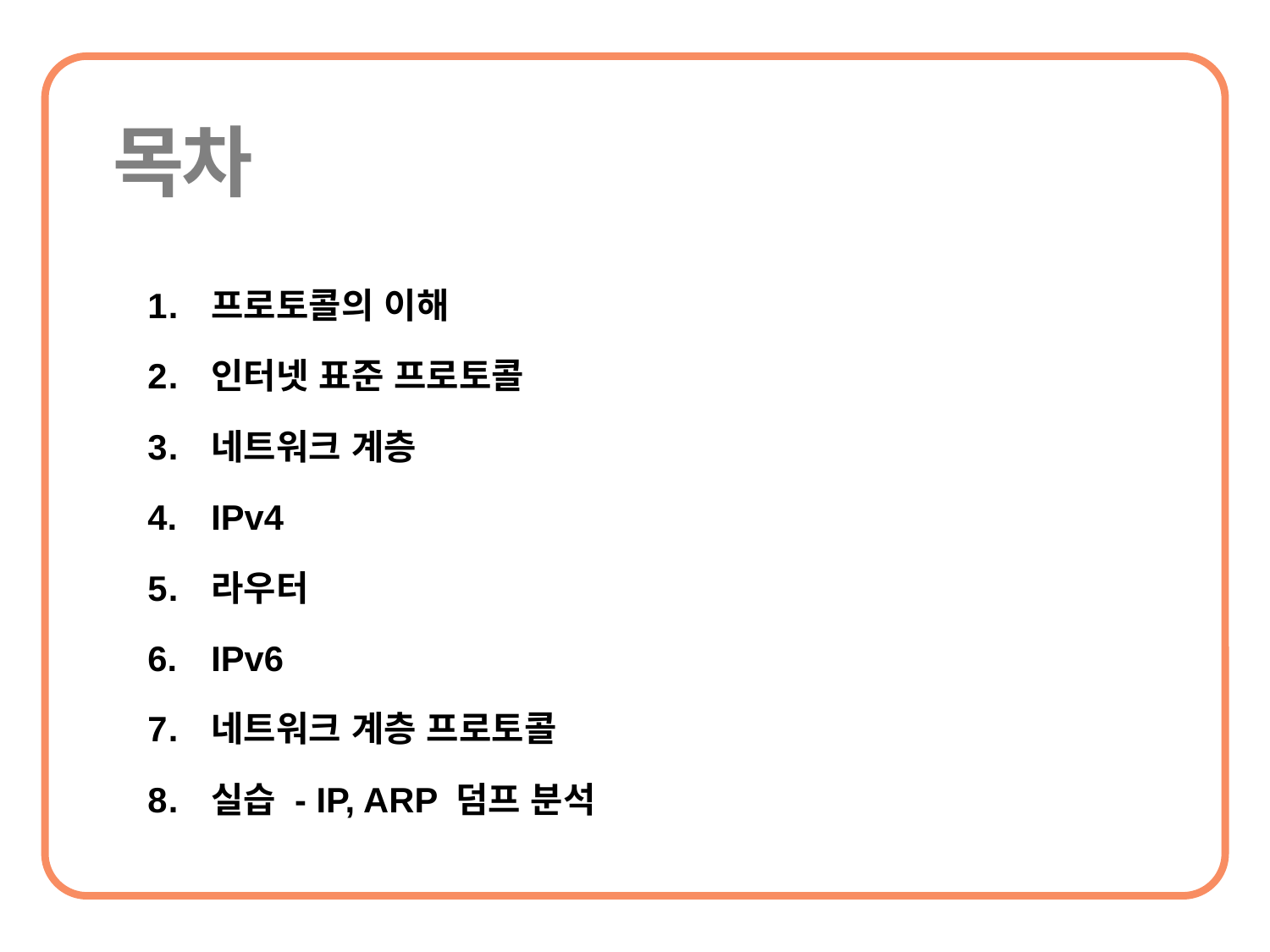

프로토콜의 이해
인터넷 표준 프로토콜
네트워크 계층
IPv4
라우터
IPv6
네트워크 계층 프로토콜
실습 - IP, ARP 덤프 분석